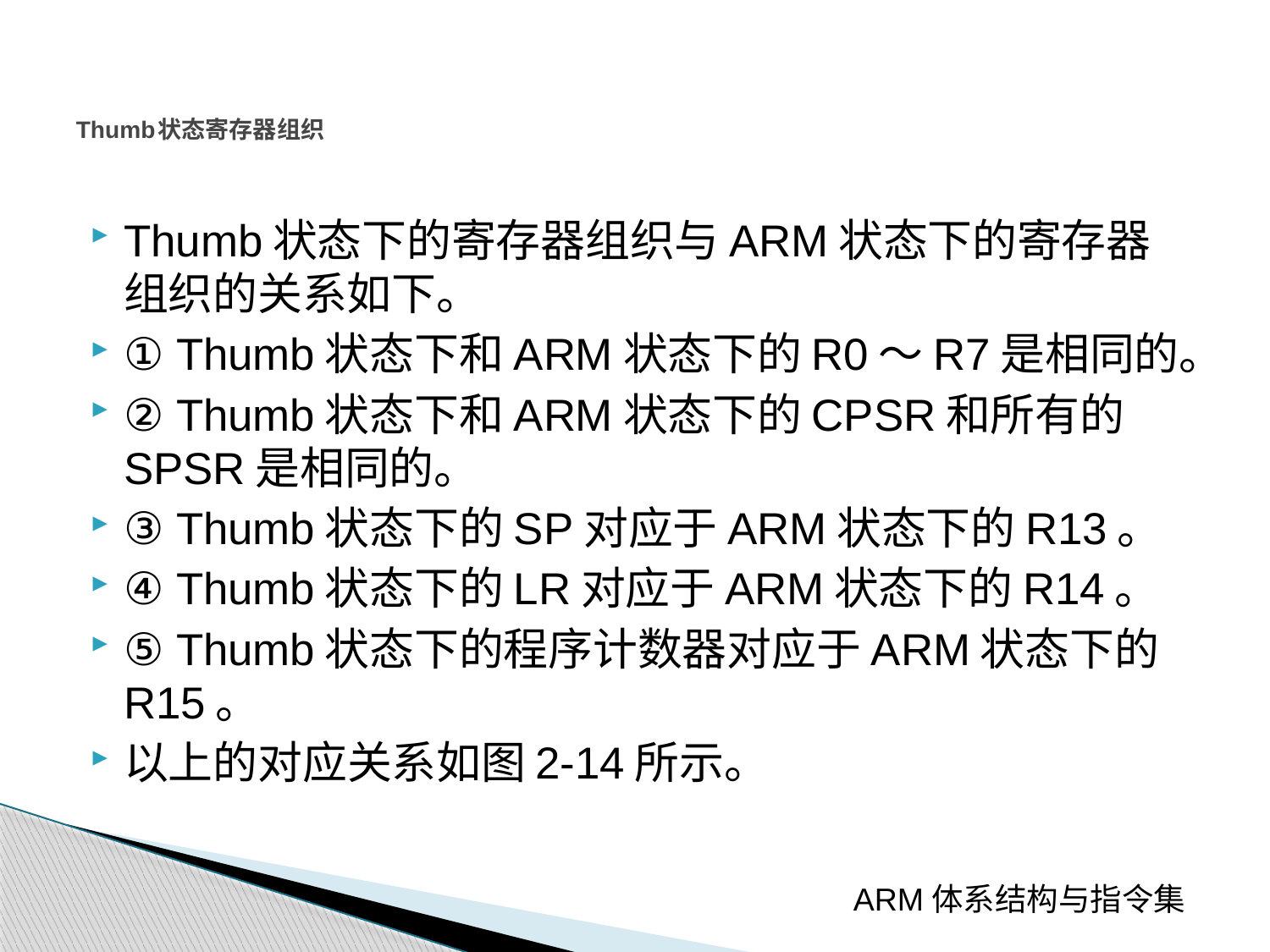

# Thumb状态寄存器组织
Thumb状态下的寄存器组织与ARM状态下的寄存器组织的关系如下。
① Thumb状态下和ARM状态下的R0～R7是相同的。
② Thumb状态下和ARM状态下的CPSR和所有的SPSR是相同的。
③ Thumb状态下的SP对应于ARM状态下的R13。
④ Thumb状态下的LR对应于ARM状态下的R14。
⑤ Thumb状态下的程序计数器对应于ARM状态下的R15。
以上的对应关系如图2-14所示。

            ARM体系结构与指令集